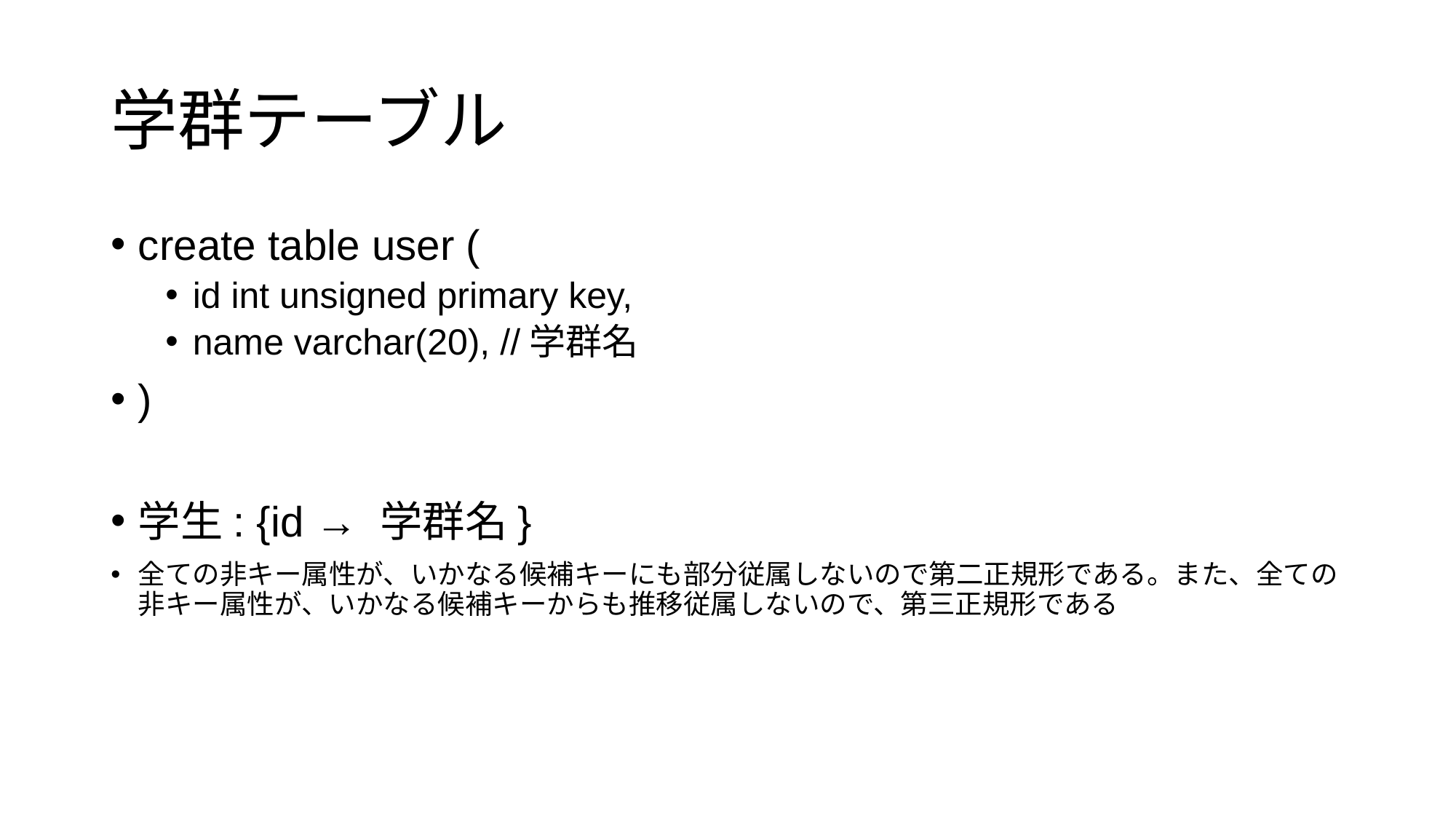

# 学群テーブル
create table user (
id int unsigned primary key,
name varchar(20), //学群名
)

学生: {id → 学群名}
全ての非キー属性が、いかなる候補キーにも部分従属しないので第二正規形である。また、全ての非キー属性が、いかなる候補キーからも推移従属しないので、第三正規形である